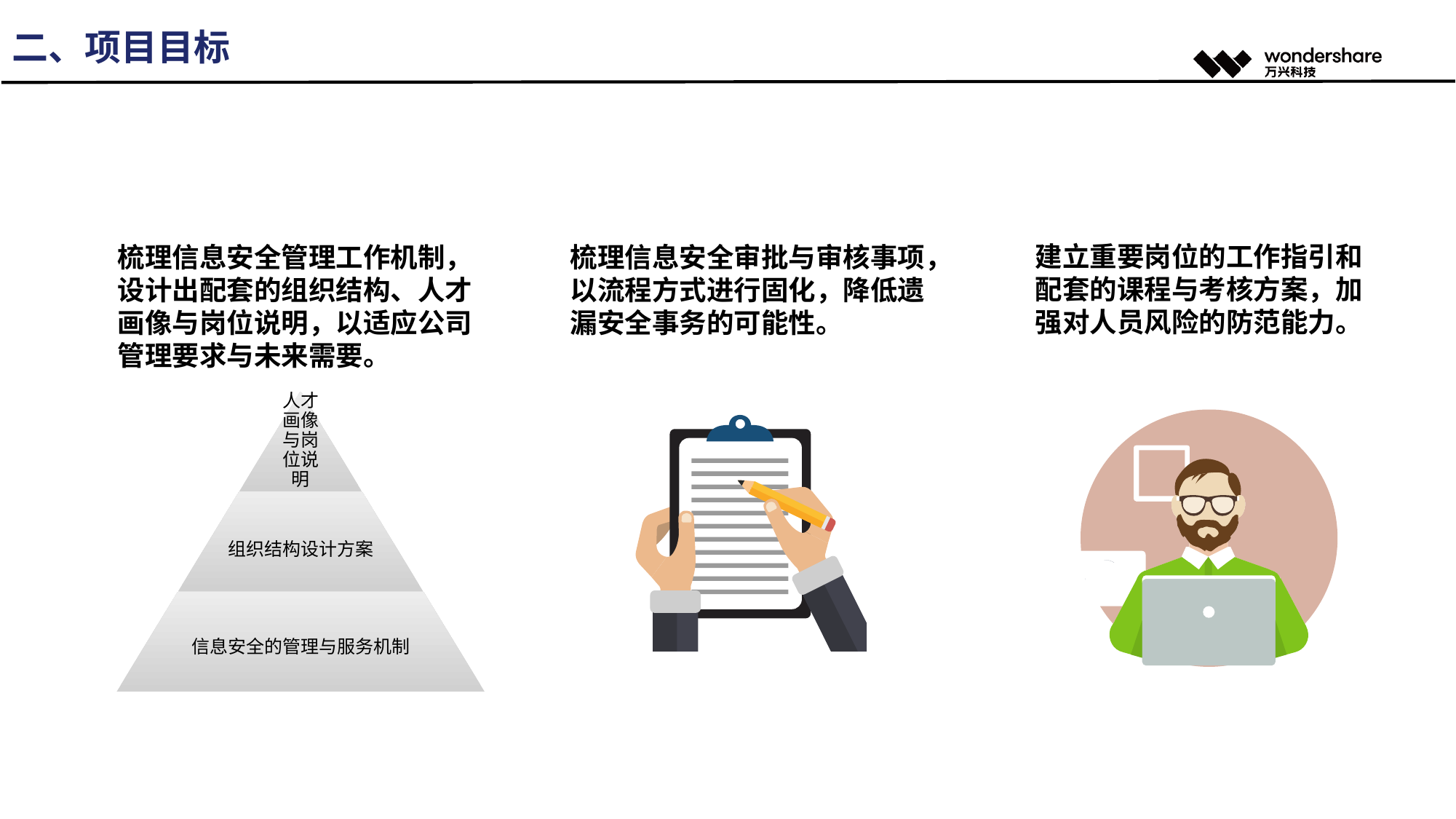

二、项目目标
建立重要岗位的工作指引和配套的课程与考核方案，加强对人员风险的防范能力。
梳理信息安全管理工作机制，设计出配套的组织结构、人才画像与岗位说明，以适应公司管理要求与未来需要。
梳理信息安全审批与审核事项，以流程方式进行固化，降低遗漏安全事务的可能性。
人才画像
与岗位说明
组织结构设计方案
信息安全的管理与服务机制